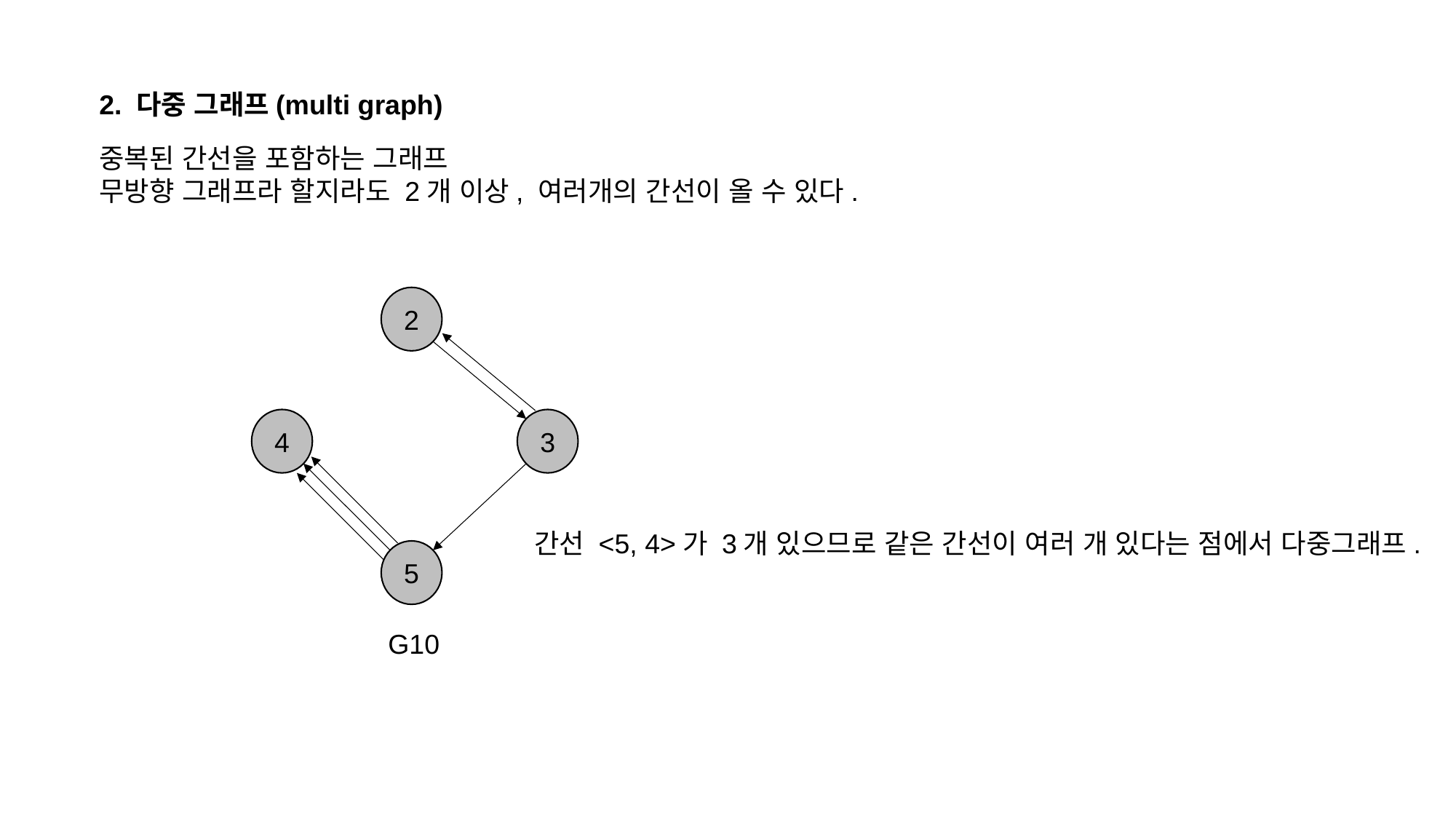

2. 다중 그래프(multi graph)
중복된 간선을 포함하는 그래프
무방향 그래프라 할지라도 2개 이상, 여러개의 간선이 올 수 있다.
2
4
3
간선 <5, 4>가 3개 있으므로 같은 간선이 여러 개 있다는 점에서 다중그래프.
5
G10